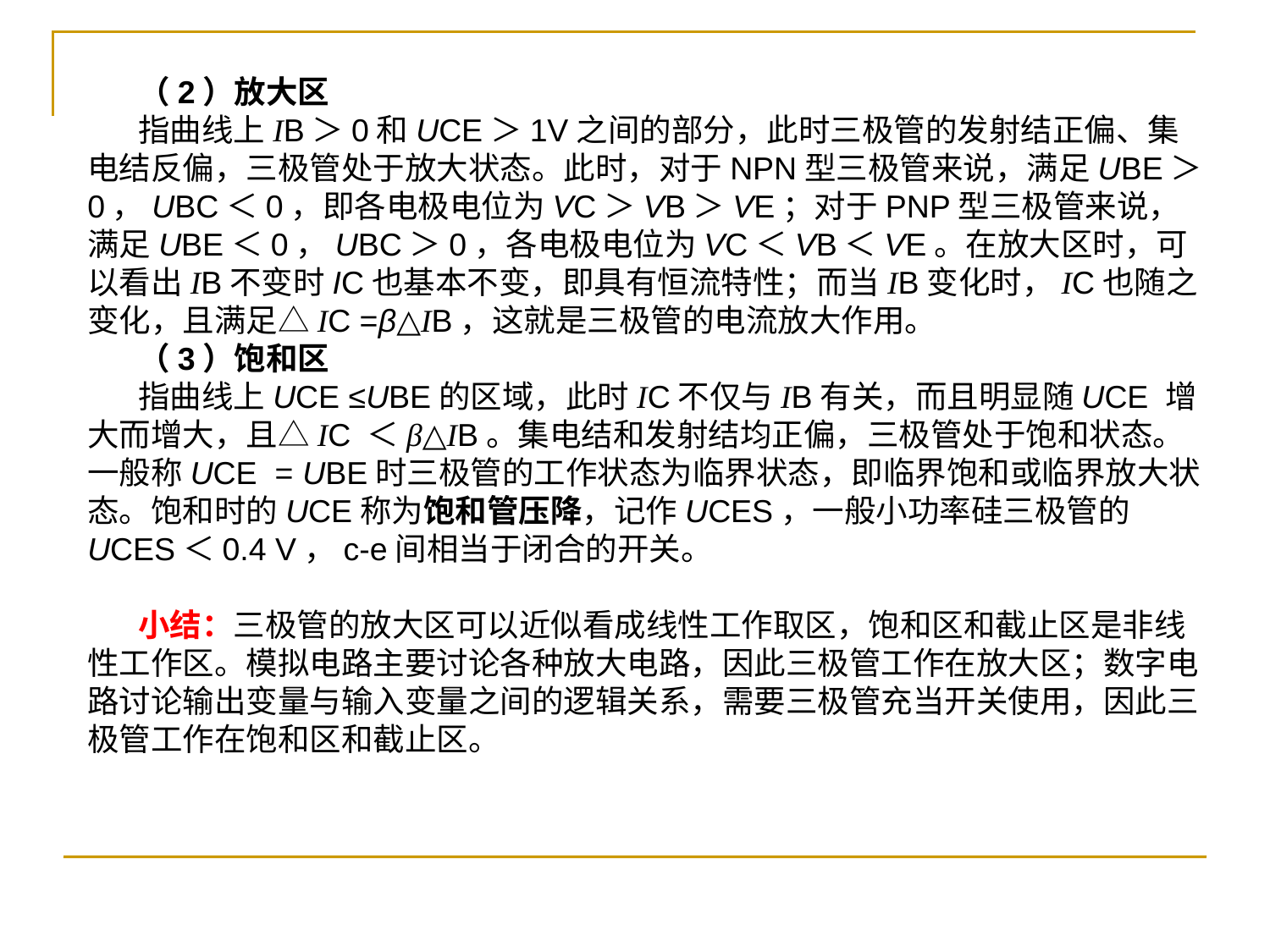

（2）放大区
      指曲线上IB＞0和UCE＞1V之间的部分，此时三极管的发射结正偏、集电结反偏，三极管处于放大状态。此时，对于NPN型三极管来说，满足UBE＞0，UBC＜0，即各电极电位为VC＞VB＞VE；对于PNP型三极管来说，满足UBE＜0，UBC＞0，各电极电位为VC＜VB＜VE。在放大区时，可以看出IB不变时IC也基本不变，即具有恒流特性；而当IB变化时，IC也随之变化，且满足△IC =β△IB，这就是三极管的电流放大作用。
      （3）饱和区
      指曲线上UCE ≤UBE的区域，此时IC不仅与IB有关，而且明显随UCE 增大而增大，且△IC ＜β△IB。集电结和发射结均正偏，三极管处于饱和状态。一般称UCE  = UBE时三极管的工作状态为临界状态，即临界饱和或临界放大状态。饱和时的UCE称为饱和管压降，记作UCES，一般小功率硅三极管的UCES＜0.4 V，c-e间相当于闭合的开关。

      小结：三极管的放大区可以近似看成线性工作取区，饱和区和截止区是非线性工作区。模拟电路主要讨论各种放大电路，因此三极管工作在放大区；数字电路讨论输出变量与输入变量之间的逻辑关系，需要三极管充当开关使用，因此三极管工作在饱和区和截止区。